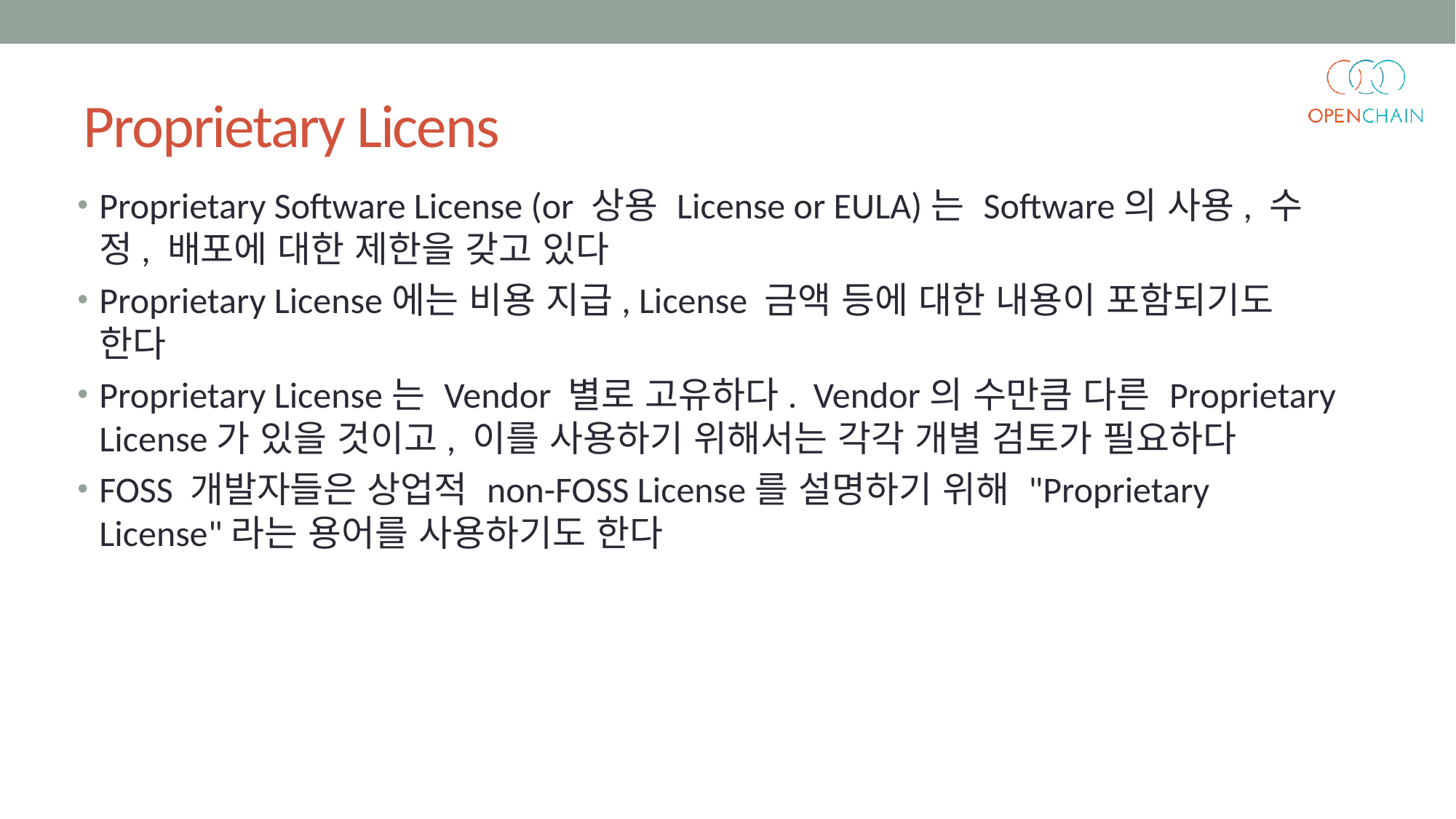

# Proprietary Licens
Proprietary Software License (or 상용 License or EULA)는 Software의 사용, 수정, 배포에 대한 제한을 갖고 있다
Proprietary License에는 비용 지급, License 금액 등에 대한 내용이 포함되기도 한다
Proprietary License는 Vendor 별로 고유하다.  Vendor의 수만큼 다른 Proprietary License가 있을 것이고, 이를 사용하기 위해서는 각각 개별 검토가 필요하다
FOSS 개발자들은 상업적 non-FOSS License를 설명하기 위해 "Proprietary License"라는 용어를 사용하기도 한다